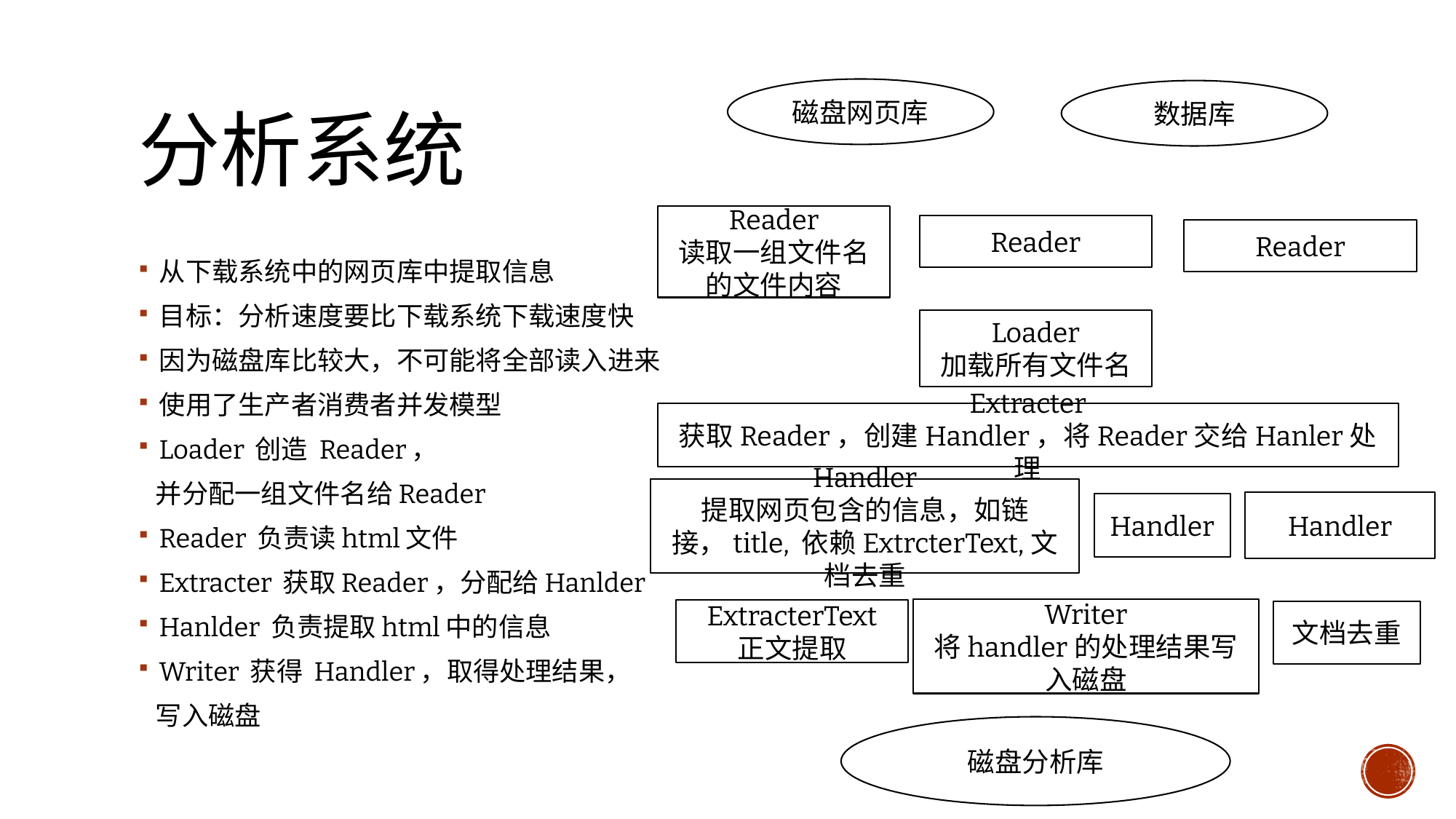

# 分析系统
磁盘网页库
数据库
Reader
读取一组文件名的文件内容
Reader
Reader
从下载系统中的网页库中提取信息
目标：分析速度要比下载系统下载速度快
因为磁盘库比较大，不可能将全部读入进来
使用了生产者消费者并发模型
Loader 创造 Reader，
  并分配一组文件名给Reader
Reader 负责读html文件
Extracter 获取Reader，分配给Hanlder
Hanlder 负责提取html中的信息
Writer 获得 Handler，取得处理结果，
  写入磁盘

Loader
加载所有文件名
Extracter
获取Reader，创建Handler，将Reader交给Hanler处理
Handler
提取网页包含的信息，如链接，title, 依赖ExtrcterText,文档去重
Handler
Handler
Writer
将handler的处理结果写入磁盘
ExtracterText
正文提取
文档去重
磁盘分析库